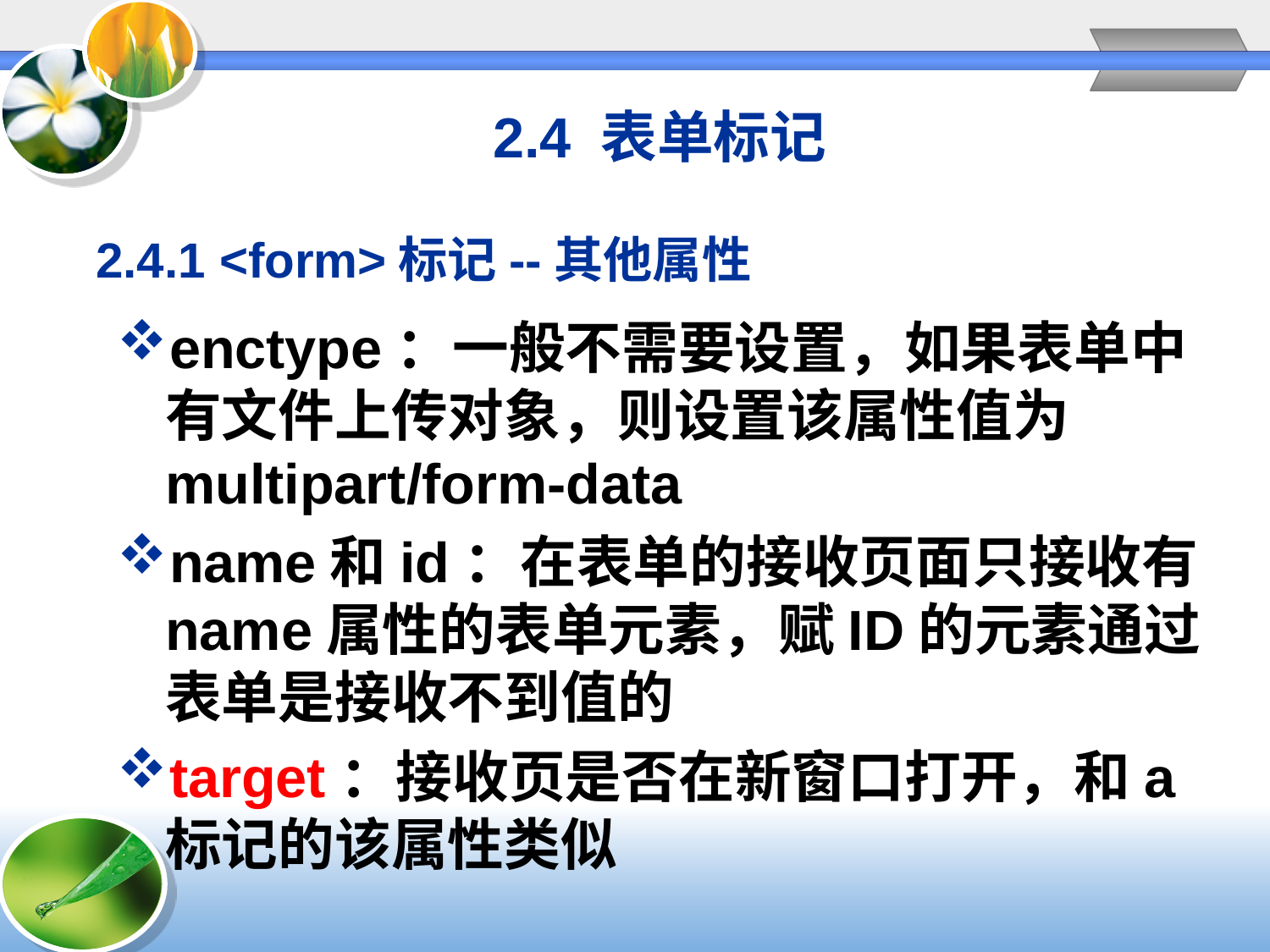

2.4 表单标记
2.4.1 <form>标记--其他属性
enctype：一般不需要设置，如果表单中有文件上传对象，则设置该属性值为multipart/form-data
name和id：在表单的接收页面只接收有name属性的表单元素，赋ID的元素通过表单是接收不到值的
target：接收页是否在新窗口打开，和a标记的该属性类似